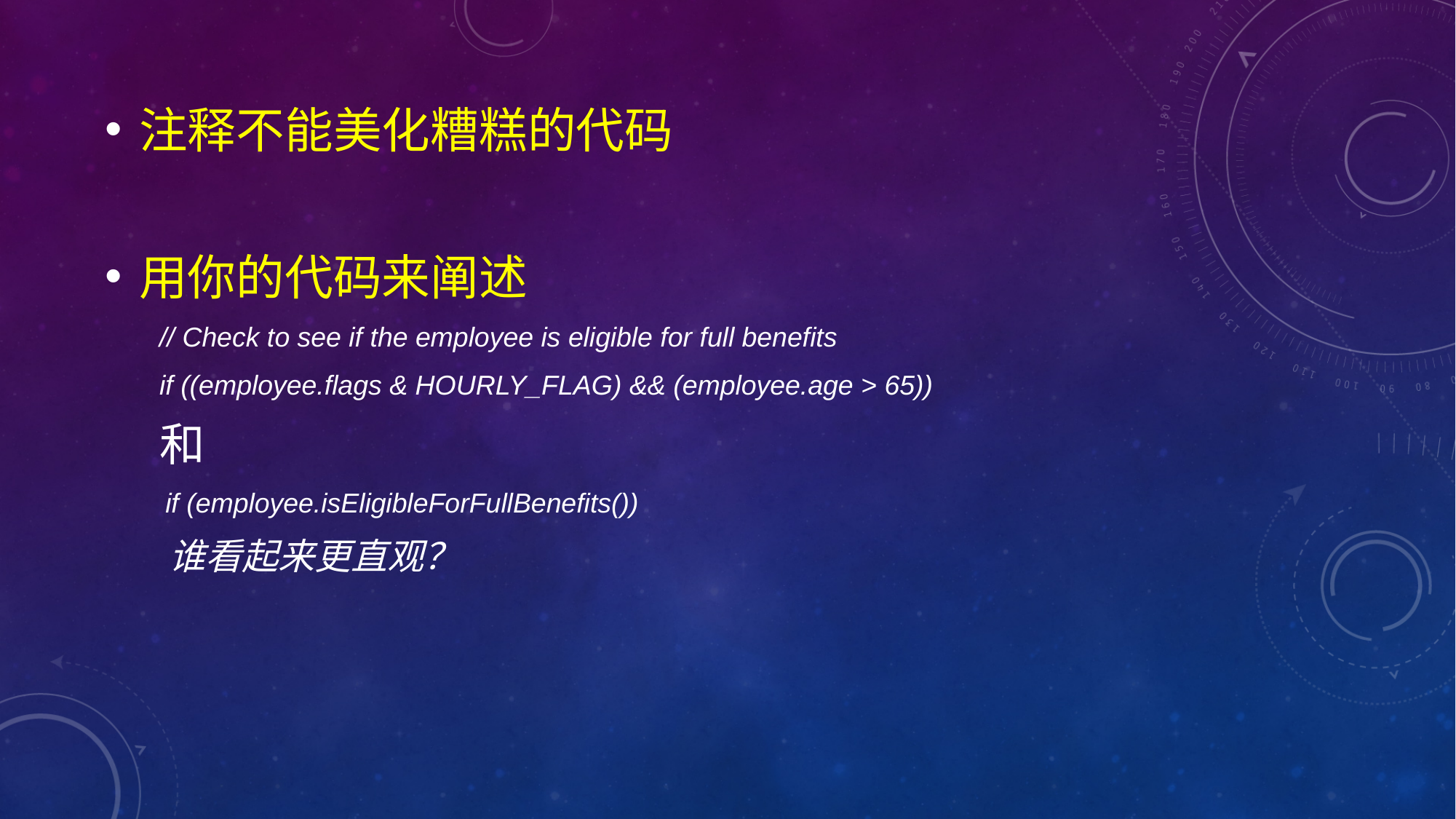

注释不能美化糟糕的代码

用你的代码来阐述
// Check to see if the employee is eligible for full benefits
if ((employee.flags & HOURLY_FLAG) && (employee.age > 65))
和
 if (employee.isEligibleForFullBenefits())
 谁看起来更直观？